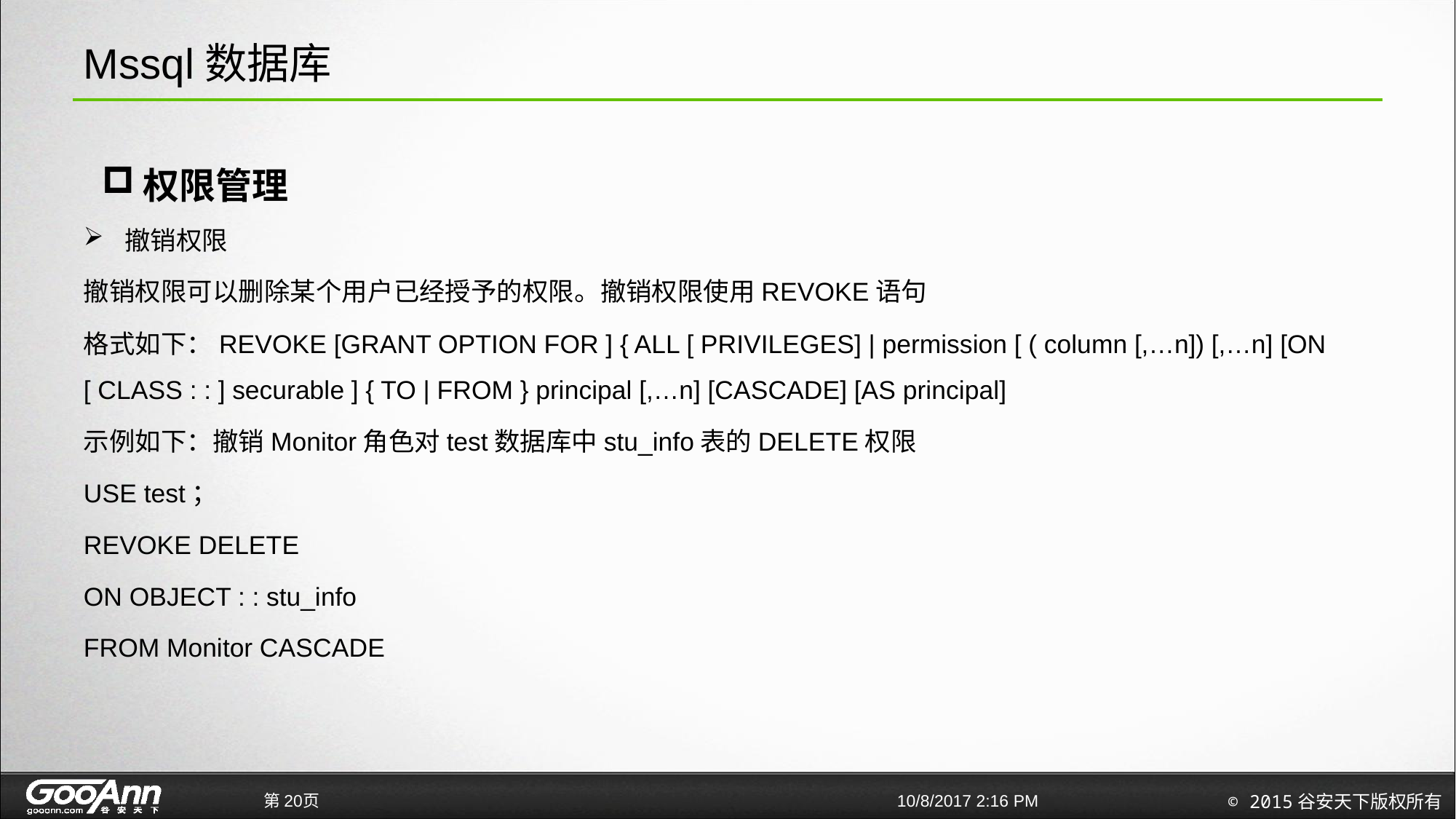

# Mssql数据库

权限管理
撤销权限
撤销权限可以删除某个用户已经授予的权限。撤销权限使用REVOKE语句
格式如下：REVOKE [GRANT OPTION FOR ] { ALL [ PRIVILEGES] | permission [ ( column [,…n]) [,…n] [ON [ CLASS : : ] securable ] { TO | FROM } principal [,…n] [CASCADE] [AS principal]
示例如下：撤销Monitor角色对test数据库中stu_info表的DELETE权限
USE test；
REVOKE DELETE
ON OBJECT : : stu_info
FROM Monitor CASCADE